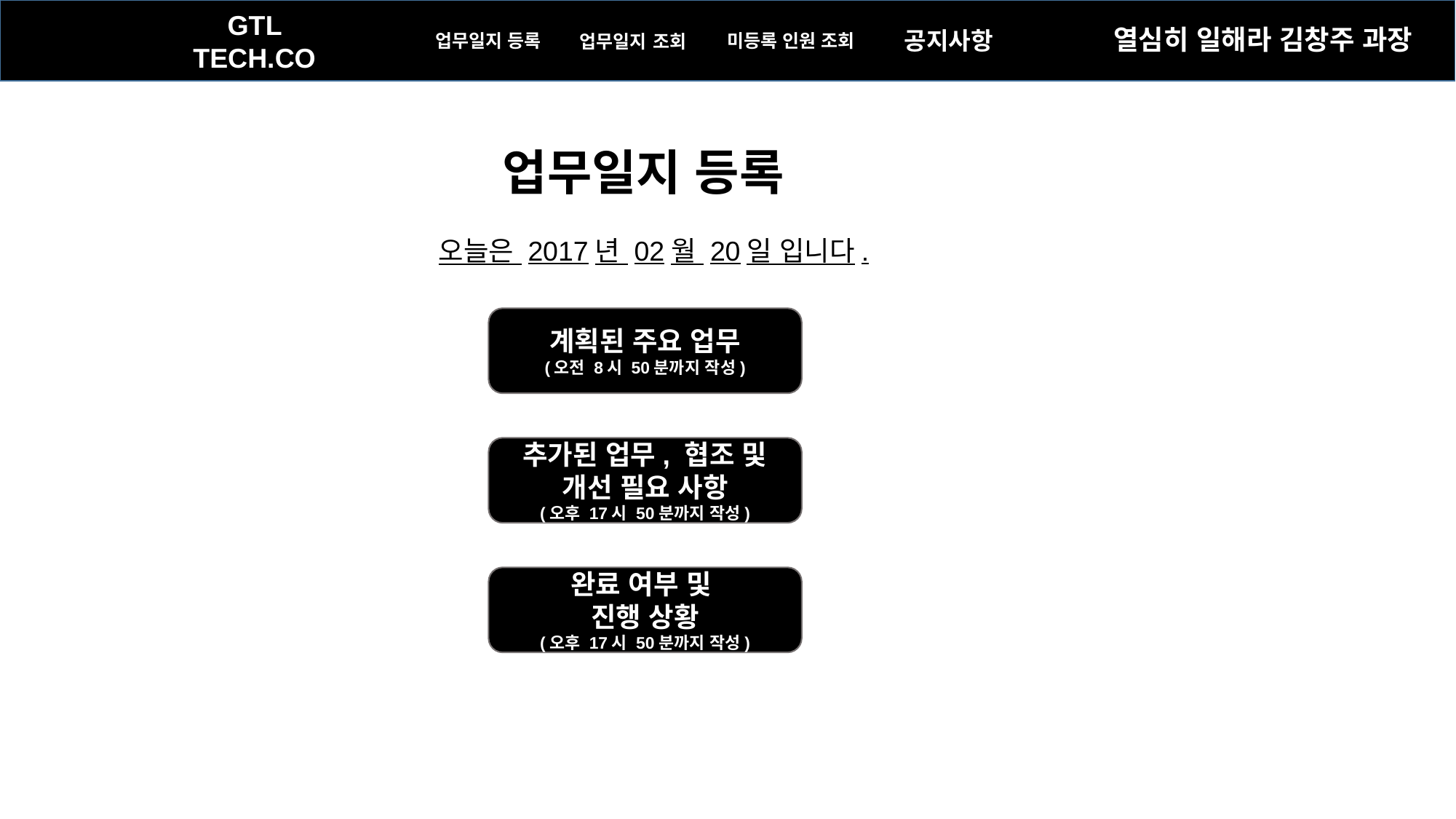

GTL TECH.CO
열심히 일해라 김창주 과장
업무일지 조회
업무일지 등록
미등록 인원 조회
공지사항
업무일지 등록
오늘은 2017년 02월 20일 입니다.
계획된 주요 업무
(오전 8시 50분까지 작성)
추가된 업무, 협조 및 개선 필요 사항
(오후 17시 50분까지 작성)
완료 여부 및
진행 상황
(오후 17시 50분까지 작성)